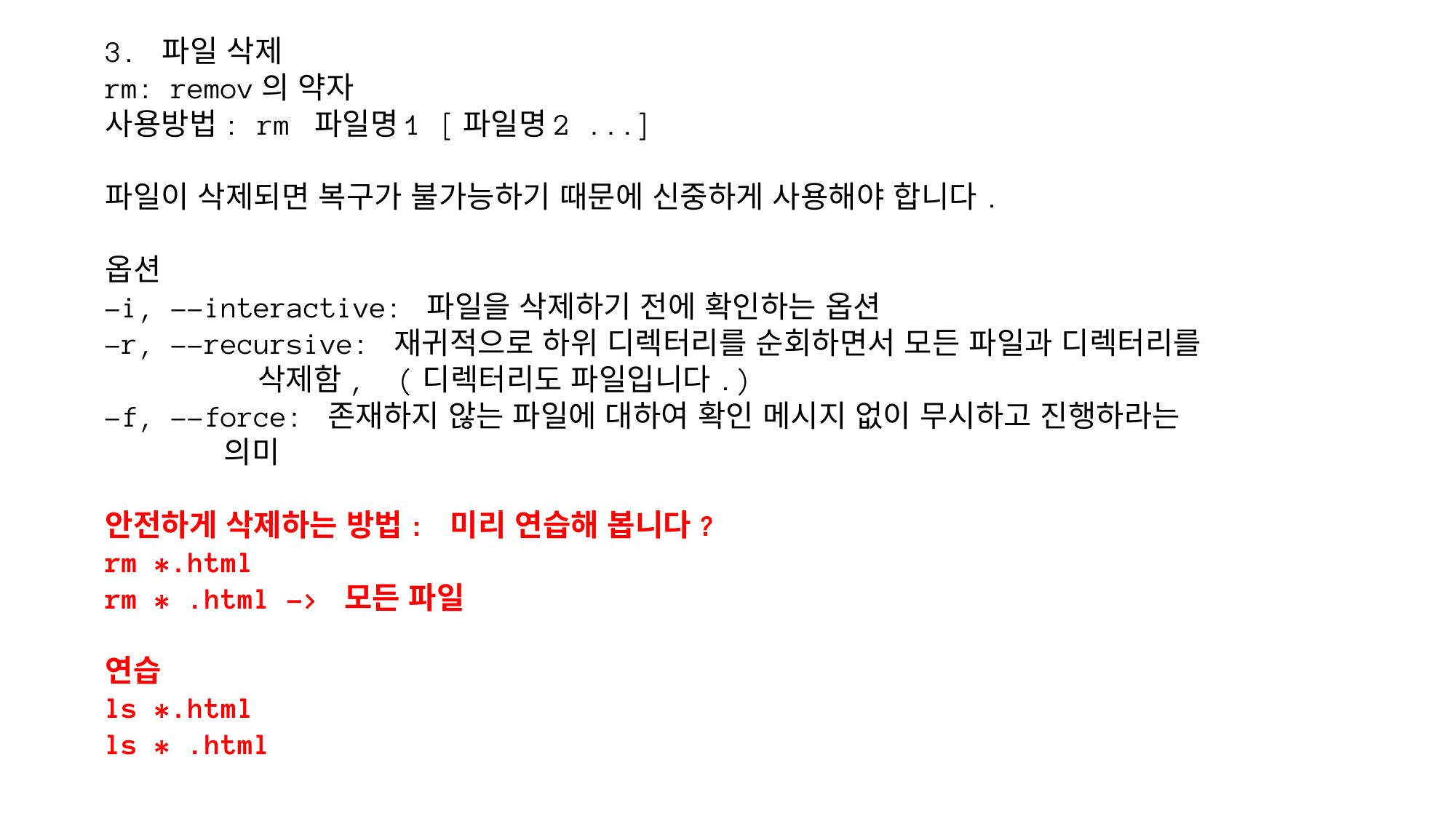

3. 파일 삭제
rm: remov의 약자
사용방법: rm 파일명1 [파일명2 ...]

파일이 삭제되면 복구가 불가능하기 때문에 신중하게 사용해야 합니다.

옵션
-i, --interactive: 파일을 삭제하기 전에 확인하는 옵션
-r, --recursive: 재귀적으로 하위 디렉터리를 순회하면서 모든 파일과 디렉터리를
                 삭제함,  (디렉터리도 파일입니다.)
-f, --force: 존재하지 않는 파일에 대하여 확인 메시지 없이 무시하고 진행하라는
             의미

안전하게 삭제하는 방법: 미리 연습해 봅니다?
rm *.html
rm * .html -> 모든 파일

연습
ls *.html
ls * .html